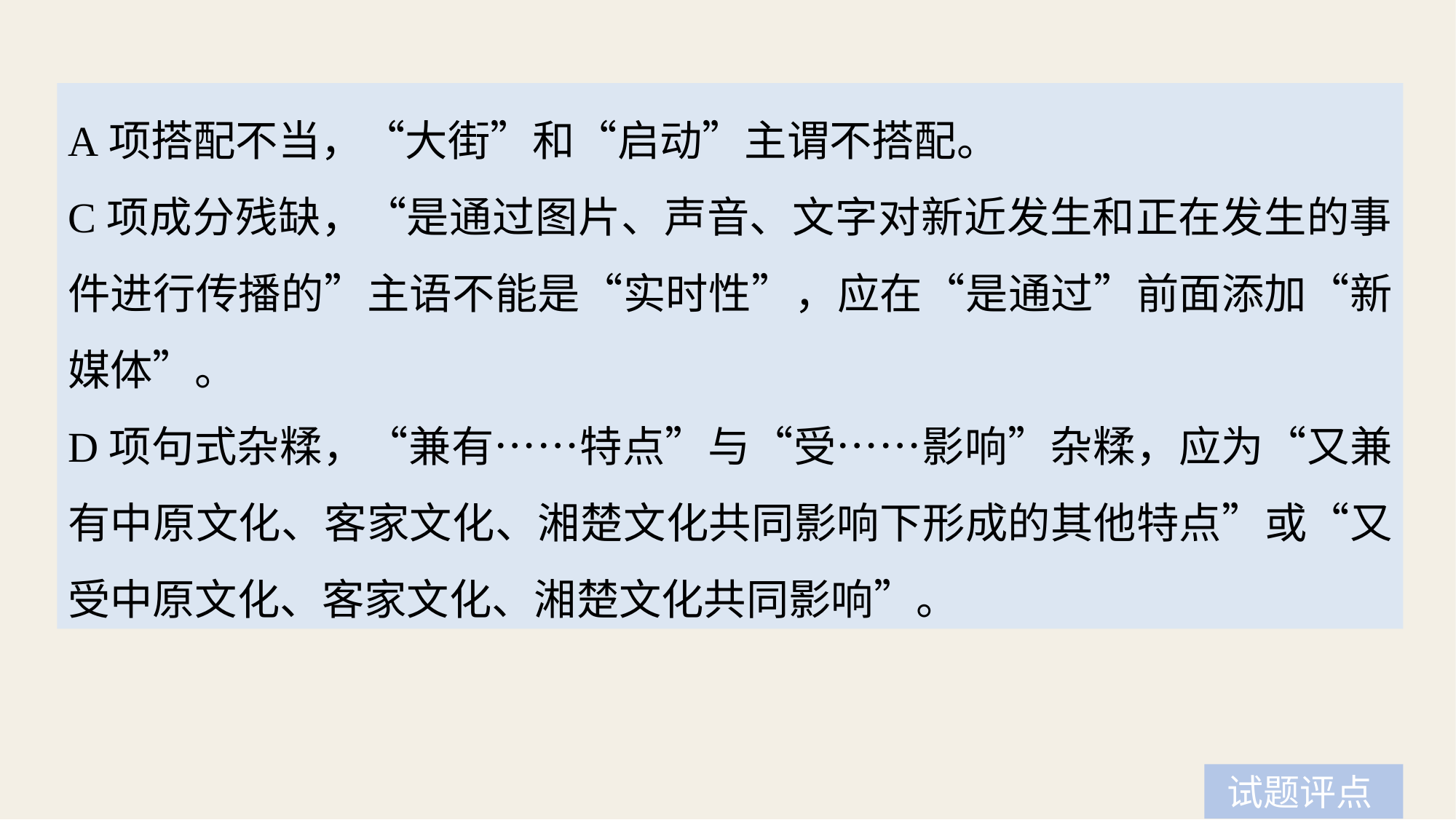

A项搭配不当，“大街”和“启动”主谓不搭配。
C项成分残缺，“是通过图片、声音、文字对新近发生和正在发生的事件进行传播的”主语不能是“实时性”，应在“是通过”前面添加“新媒体”。
D项句式杂糅，“兼有……特点”与“受……影响”杂糅，应为“又兼有中原文化、客家文化、湘楚文化共同影响下形成的其他特点”或“又受中原文化、客家文化、湘楚文化共同影响”。
试题评点